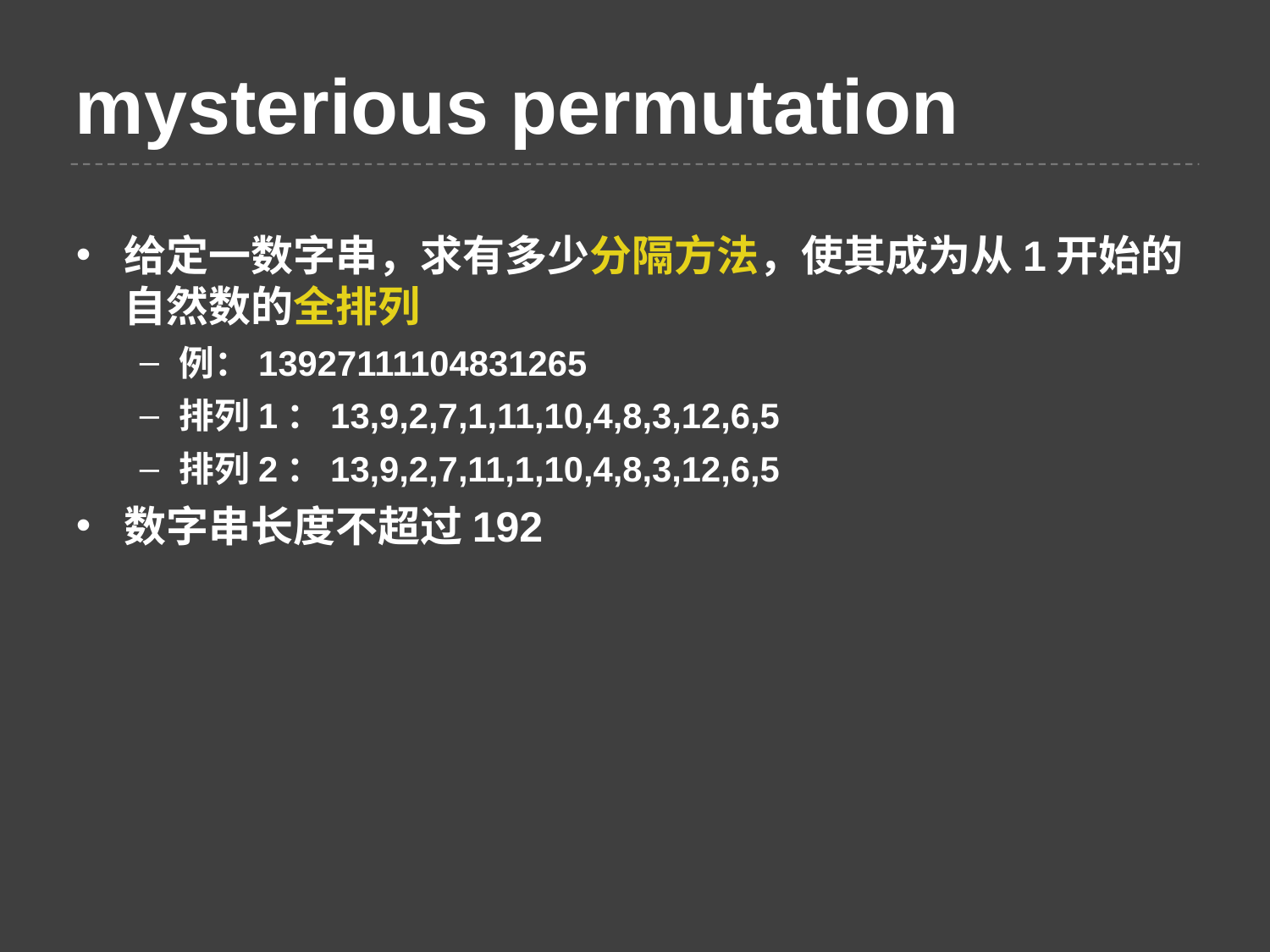

mysterious permutation

给定一数字串，求有多少分隔方法，使其成为从1开始的自然数的全排列
例：13927111104831265
排列1：13,9,2,7,1,11,10,4,8,3,12,6,5
排列2：13,9,2,7,11,1,10,4,8,3,12,6,5
数字串长度不超过192